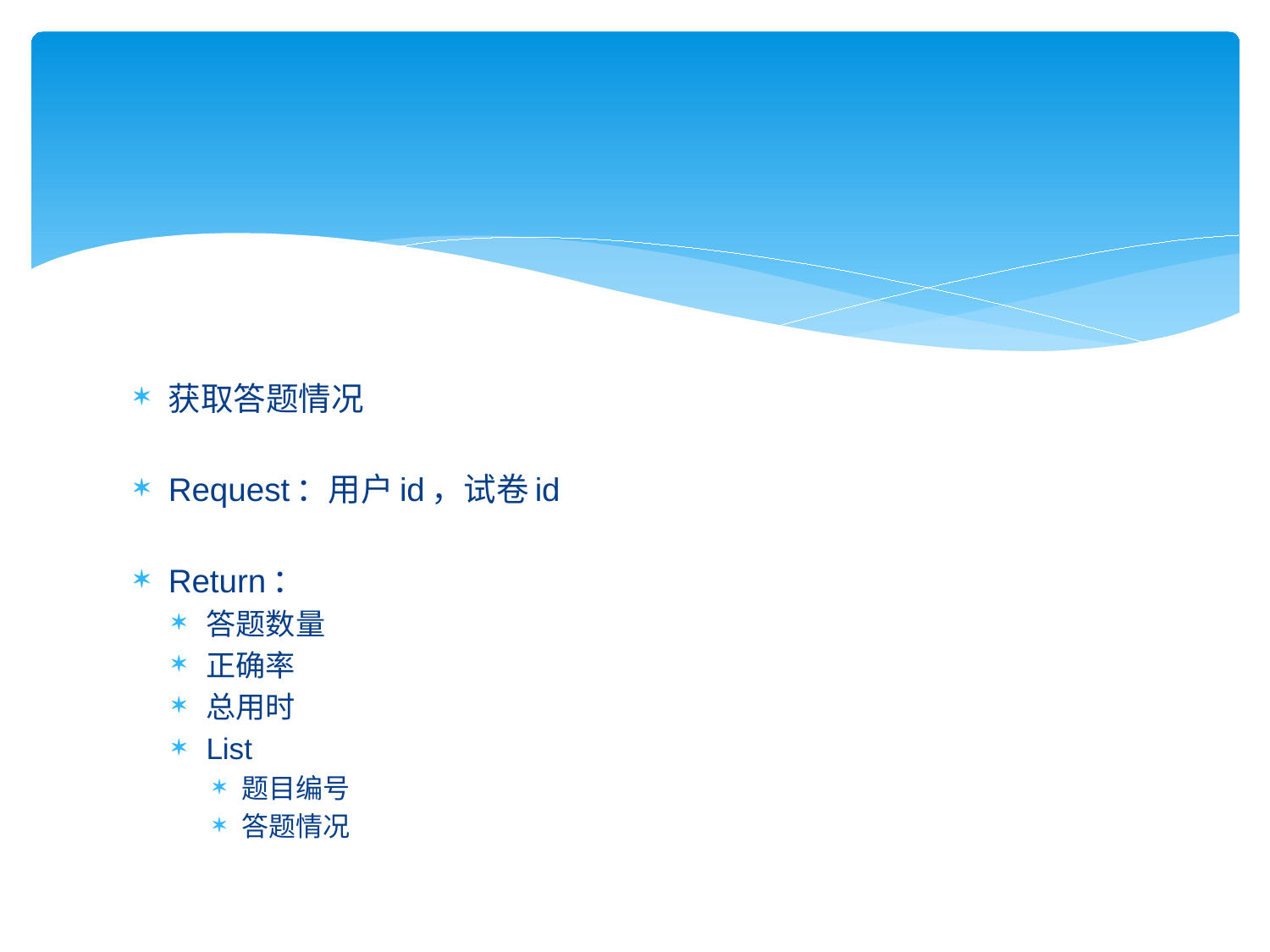

#
获取答题情况

Request：用户id，试卷id

Return：
答题数量
正确率
总用时
List
题目编号
答题情况